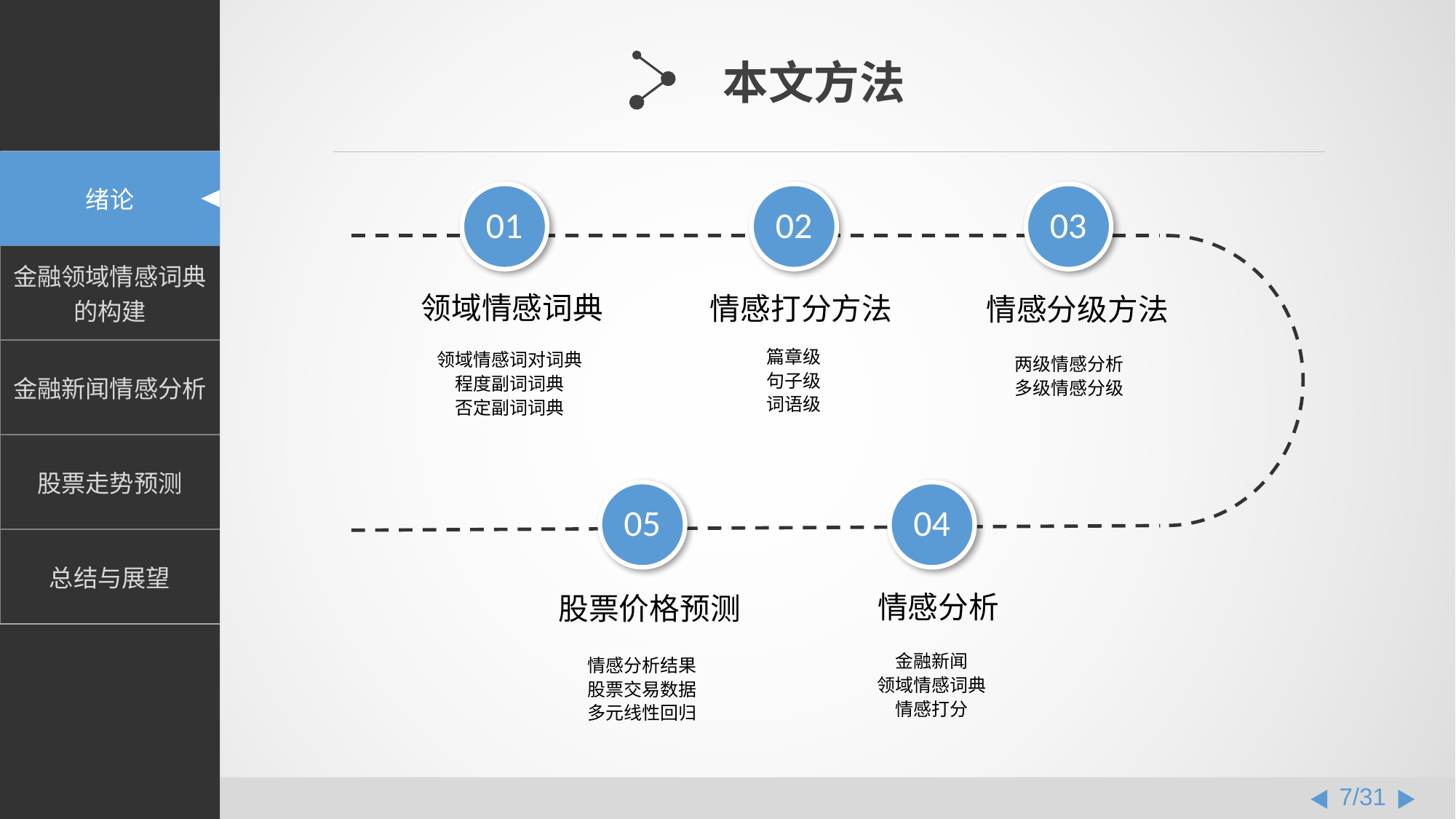

本文方法

01
02
03

领域情感词典
情感打分方法
情感分级方法
篇章级
句子级
词语级
领域情感词对词典
程度副词词典
否定副词词典
两级情感分析
多级情感分级

05
04
情感分析
股票价格预测
金融新闻
领域情感词典
情感打分
情感分析结果
股票交易数据
多元线性回归